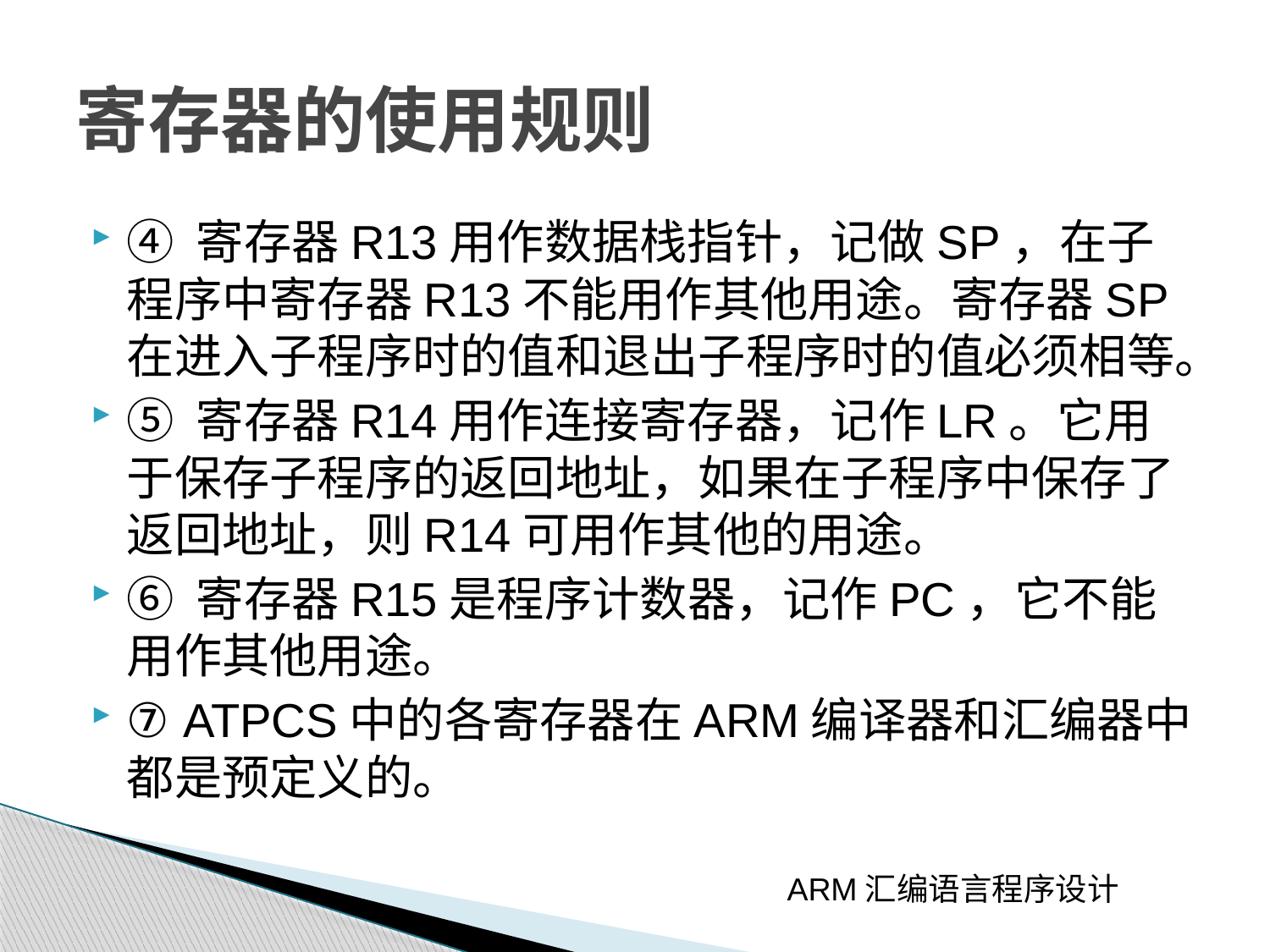

# 寄存器的使用规则
④ 寄存器R13用作数据栈指针，记做SP，在子程序中寄存器R13不能用作其他用途。寄存器SP在进入子程序时的值和退出子程序时的值必须相等。
⑤ 寄存器R14用作连接寄存器，记作LR。它用于保存子程序的返回地址，如果在子程序中保存了返回地址，则R14可用作其他的用途。
⑥ 寄存器R15是程序计数器，记作PC，它不能用作其他用途。
⑦ ATPCS中的各寄存器在ARM编译器和汇编器中都是预定义的。
         ARM汇编语言程序设计